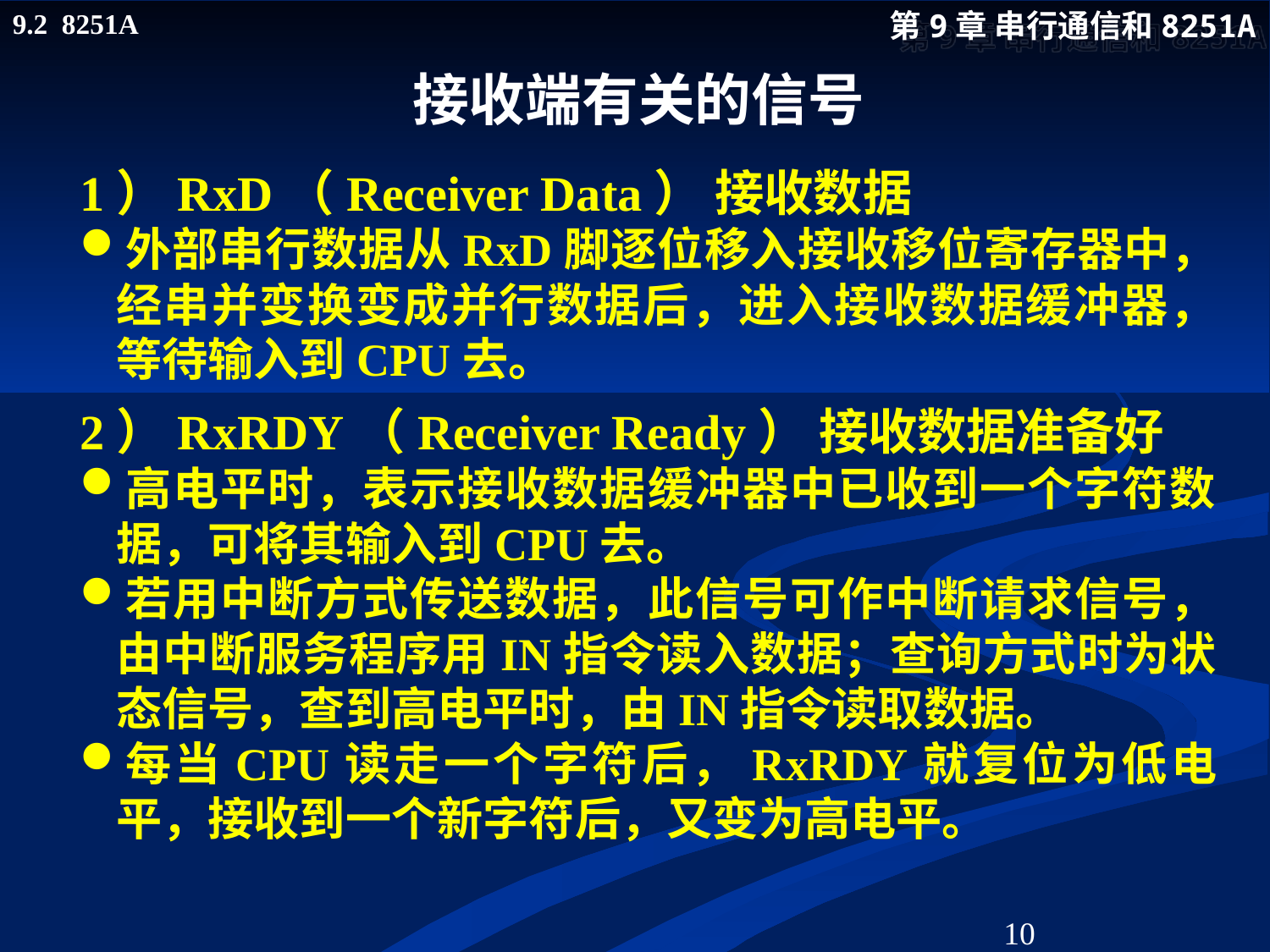

# 接收端有关的信号
1）RxD（Receiver Data） 接收数据
外部串行数据从RxD脚逐位移入接收移位寄存器中，经串并变换变成并行数据后，进入接收数据缓冲器，等待输入到CPU去。
2）RxRDY（Receiver Ready） 接收数据准备好
高电平时，表示接收数据缓冲器中已收到一个字符数据，可将其输入到CPU去。
若用中断方式传送数据，此信号可作中断请求信号，由中断服务程序用IN指令读入数据；查询方式时为状态信号，查到高电平时，由IN指令读取数据。
每当CPU读走一个字符后，RxRDY就复位为低电平，接收到一个新字符后，又变为高电平。